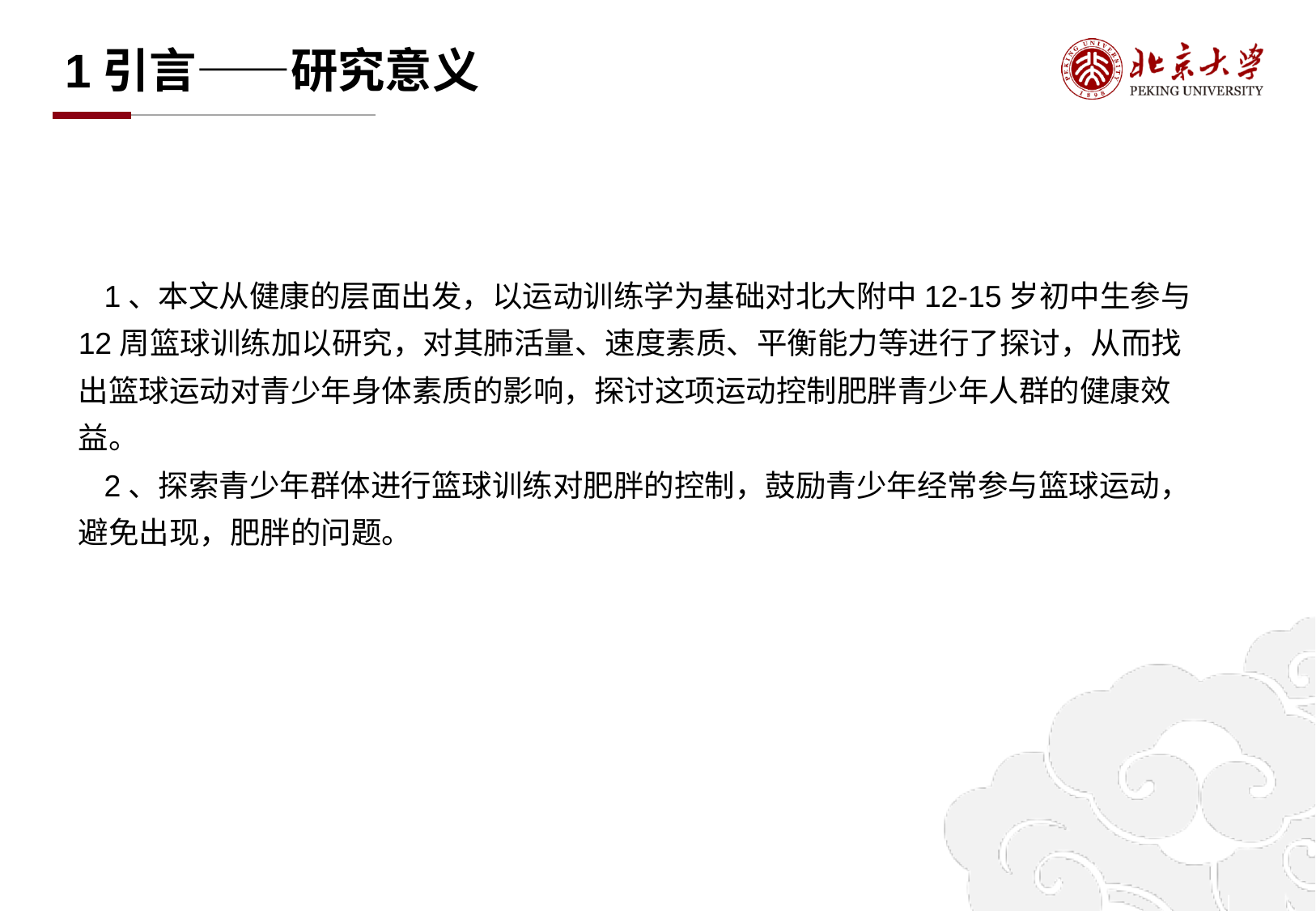

# 1引言——研究意义

   1、本文从健康的层面出发，以运动训练学为基础对北大附中12-15岁初中生参与12周篮球训练加以研究，对其肺活量、速度素质、平衡能力等进行了探讨，从而找出篮球运动对青少年身体素质的影响，探讨这项运动控制肥胖青少年人群的健康效益。
   2、探索青少年群体进行篮球训练对肥胖的控制，鼓励青少年经常参与篮球运动，避免出现，肥胖的问题。